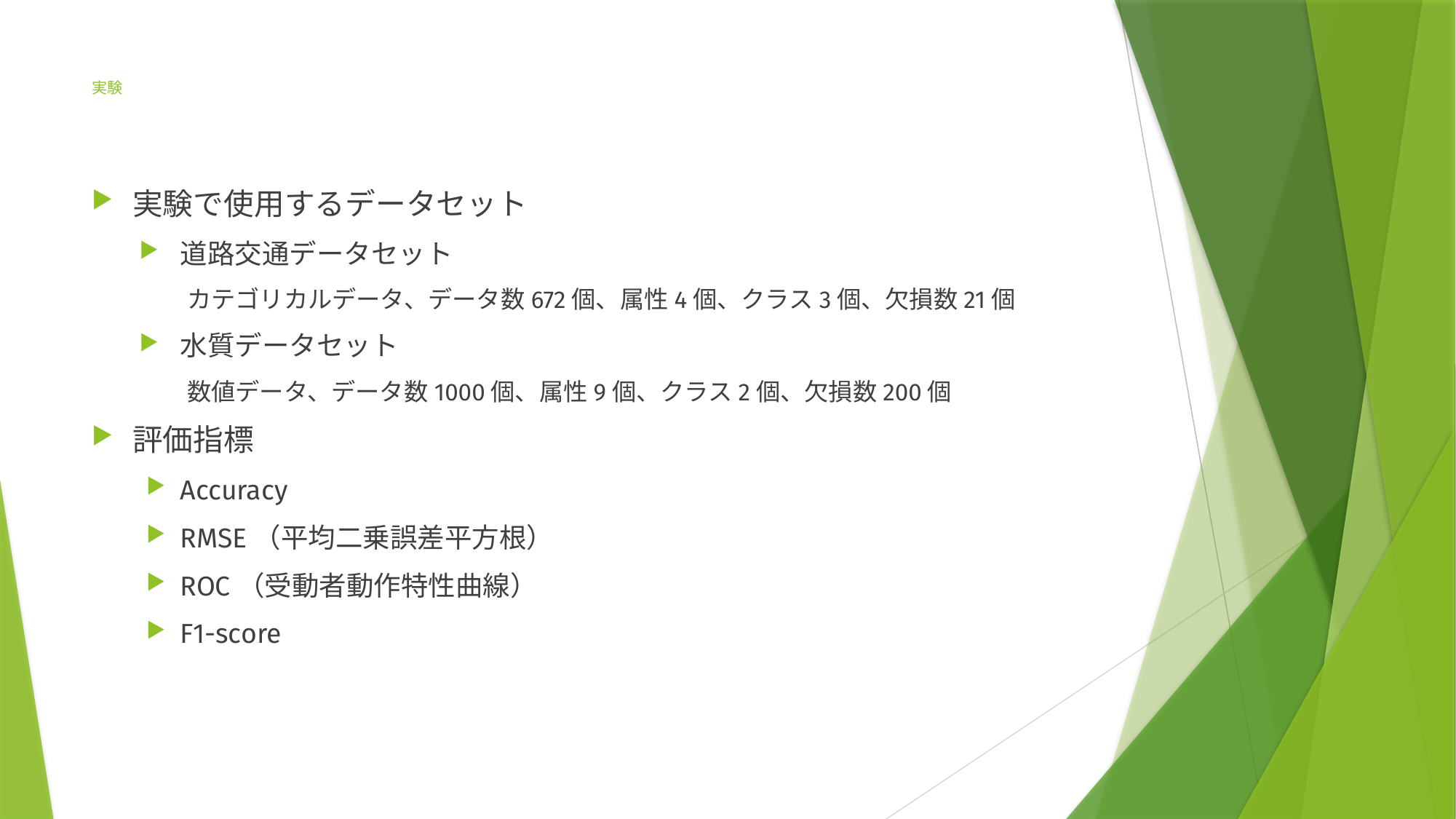

# 実験
実験で使用するデータセット
道路交通データセット
カテゴリカルデータ、データ数672個、属性4個、クラス3個、欠損数21個
水質データセット
数値データ、データ数1000個、属性9個、クラス2個、欠損数200個
評価指標
Accuracy
RMSE（平均二乗誤差平方根）
ROC（受動者動作特性曲線）
F1-score